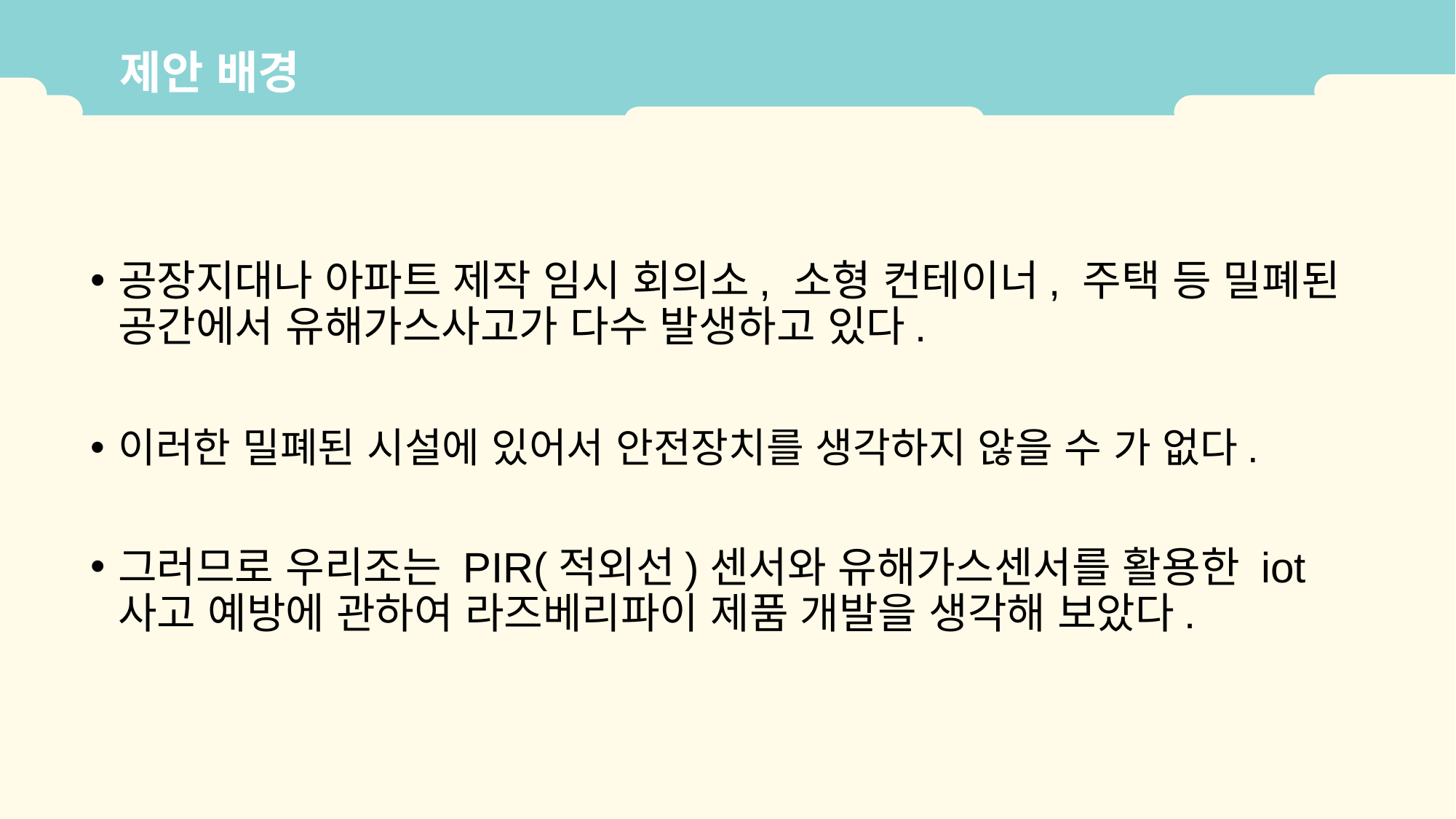

제안 배경

공장지대나 아파트 제작 임시 회의소, 소형 컨테이너, 주택 등 밀폐된 공간에서 유해가스사고가 다수 발생하고 있다.

이러한 밀폐된 시설에 있어서 안전장치를 생각하지 않을 수 가 없다.

그러므로 우리조는 PIR(적외선)센서와 유해가스센서를 활용한 iot 사고 예방에 관하여 라즈베리파이 제품 개발을 생각해 보았다.